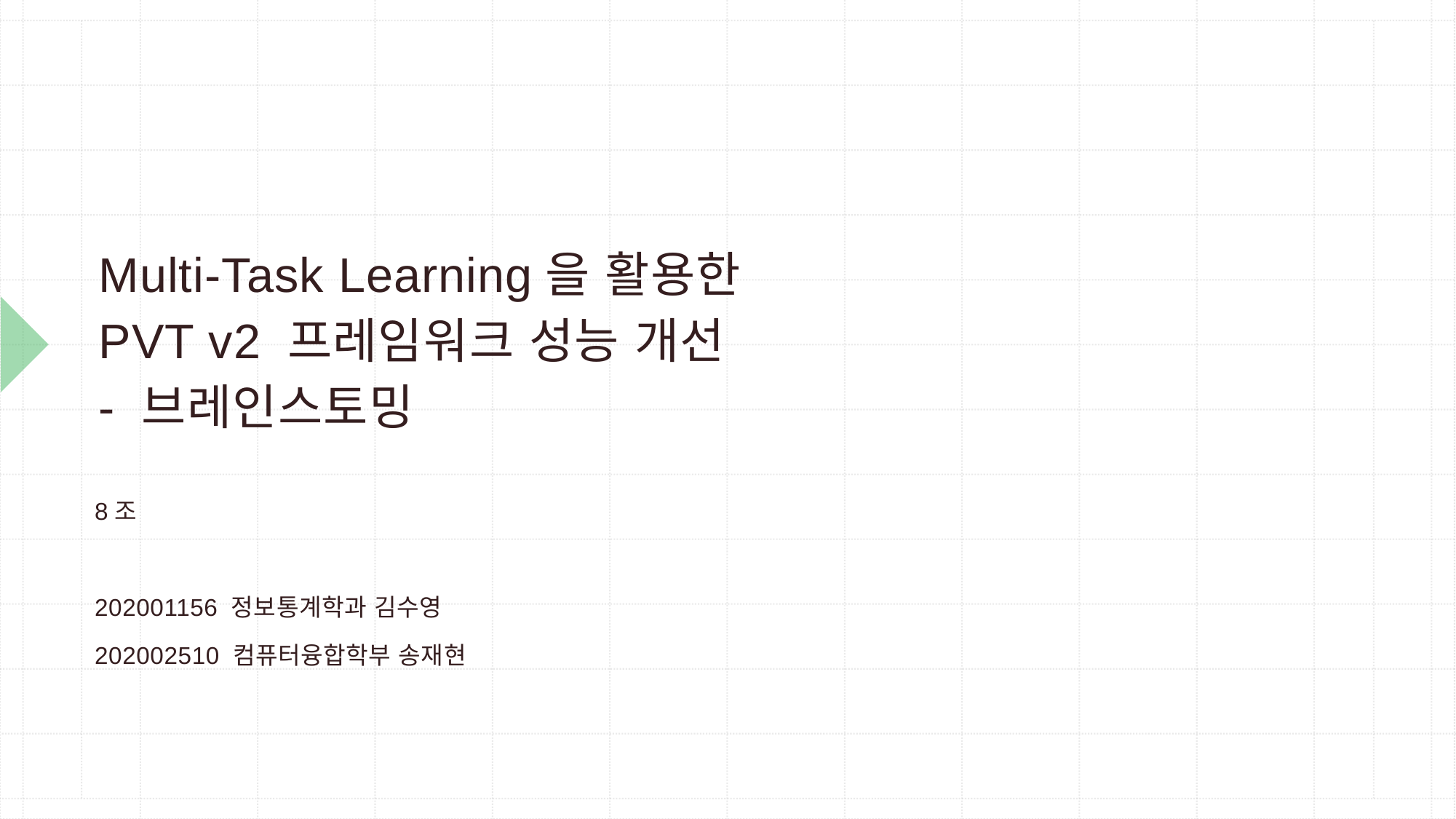

# Multi-Task Learning을 활용한 PVT v2 프레임워크 성능 개선 - 브레인스토밍

8조

202001156 정보통계학과 김수영
202002510 컴퓨터융합학부 송재현